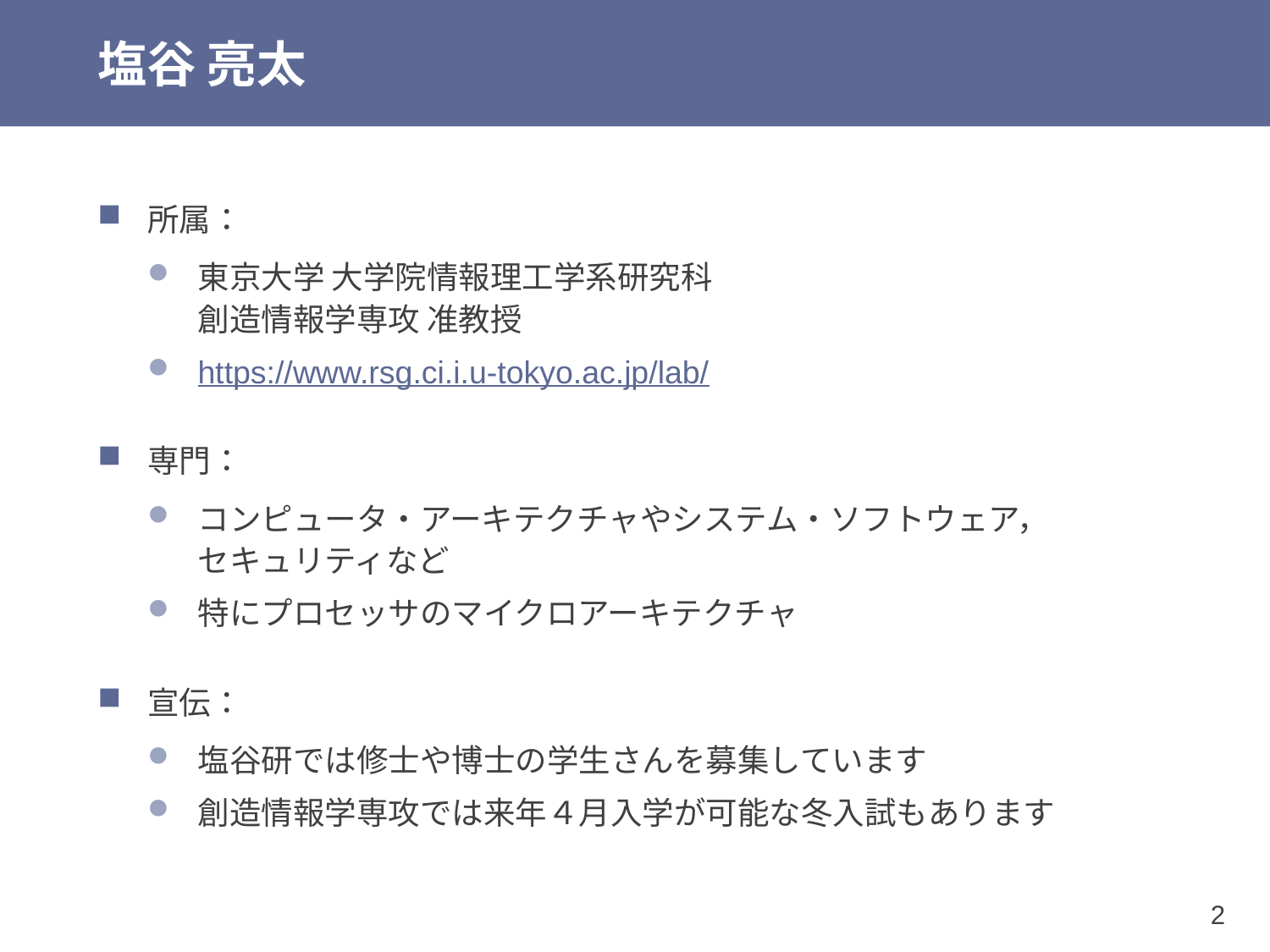

# 塩谷 亮太
所属：
東京大学 大学院情報理工学系研究科
創造情報学専攻 准教授
https://www.rsg.ci.i.u-tokyo.ac.jp/lab/
専門：
コンピュータ・アーキテクチャやシステム・ソフトウェア，
セキュリティなど
特にプロセッサのマイクロアーキテクチャ
宣伝：
塩谷研では修士や博士の学生さんを募集しています
創造情報学専攻では来年４月入学が可能な冬入試もあります